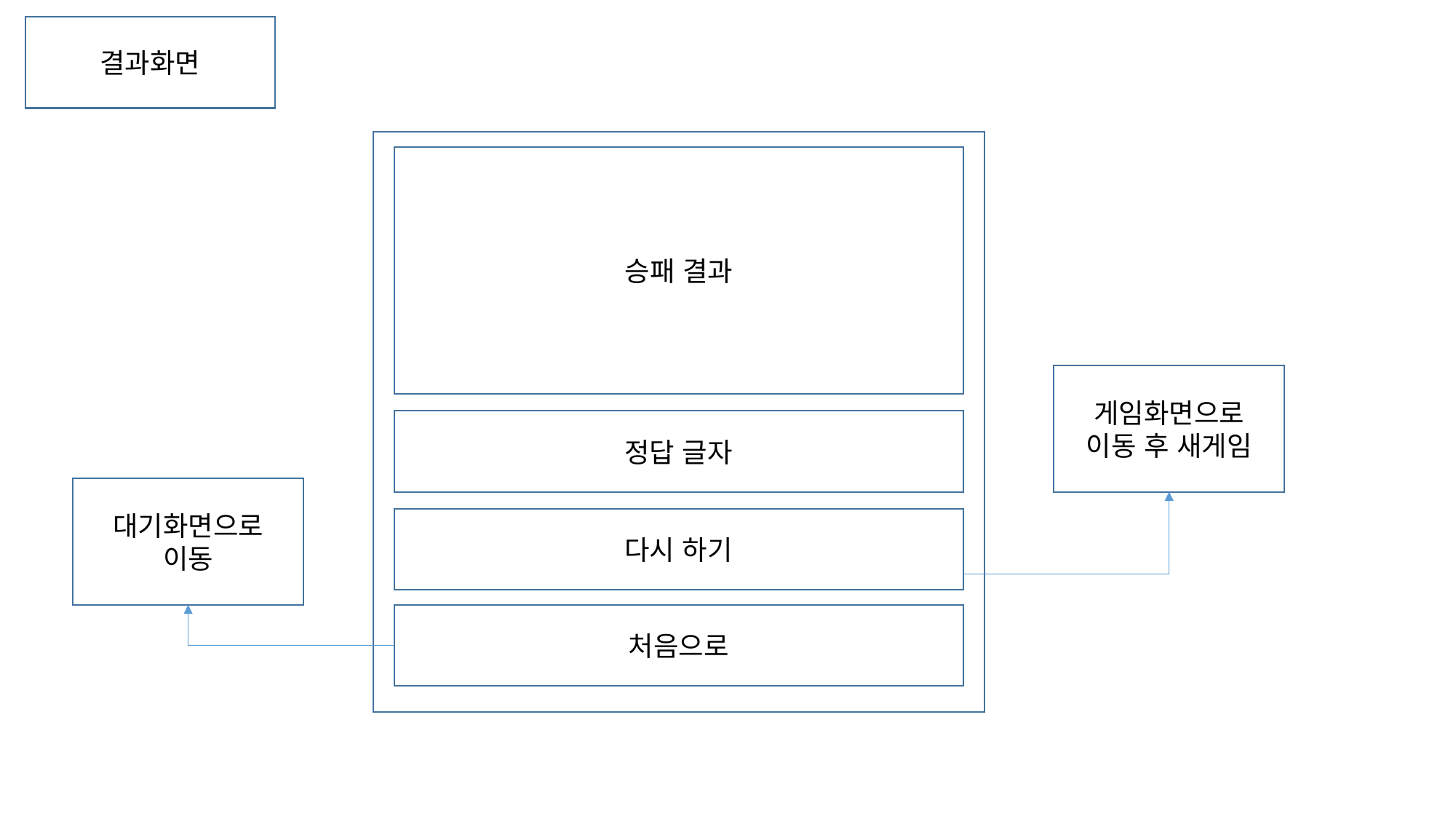

결과화면

승패 결과
게임화면으로
이동 후 새게임
정답 글자
대기화면으로
이동
다시 하기
처음으로